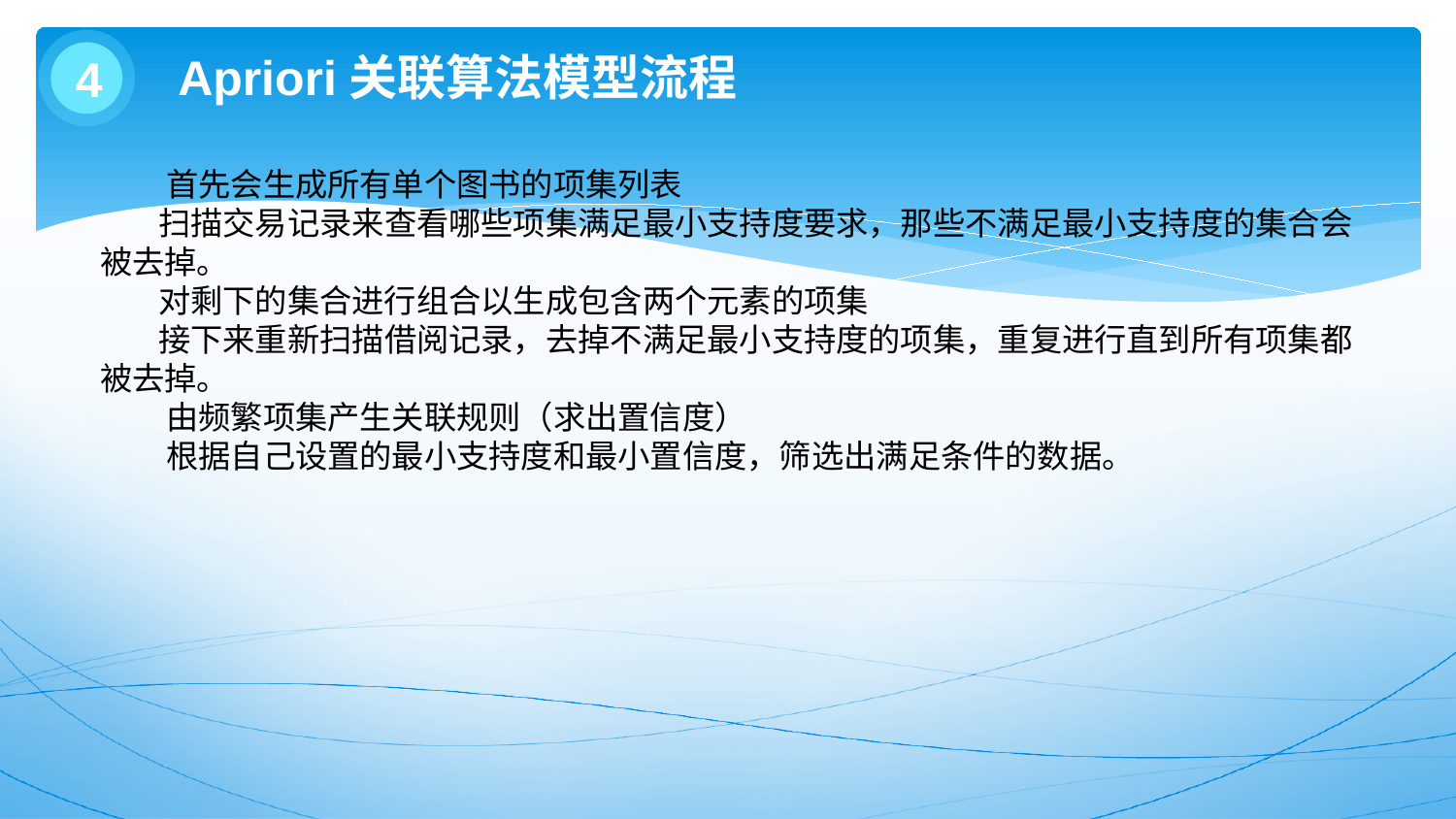

4
Apriori关联算法模型流程
        首先会生成所有单个图书的项集列表
        扫描交易记录来查看哪些项集满足最小支持度要求，那些不满足最小支持度的集合会被去掉。
        对剩下的集合进行组合以生成包含两个元素的项集
        接下来重新扫描借阅记录，去掉不满足最小支持度的项集，重复进行直到所有项集都被去掉。
        由频繁项集产生关联规则（求出置信度）
        根据自己设置的最小支持度和最小置信度，筛选出满足条件的数据。